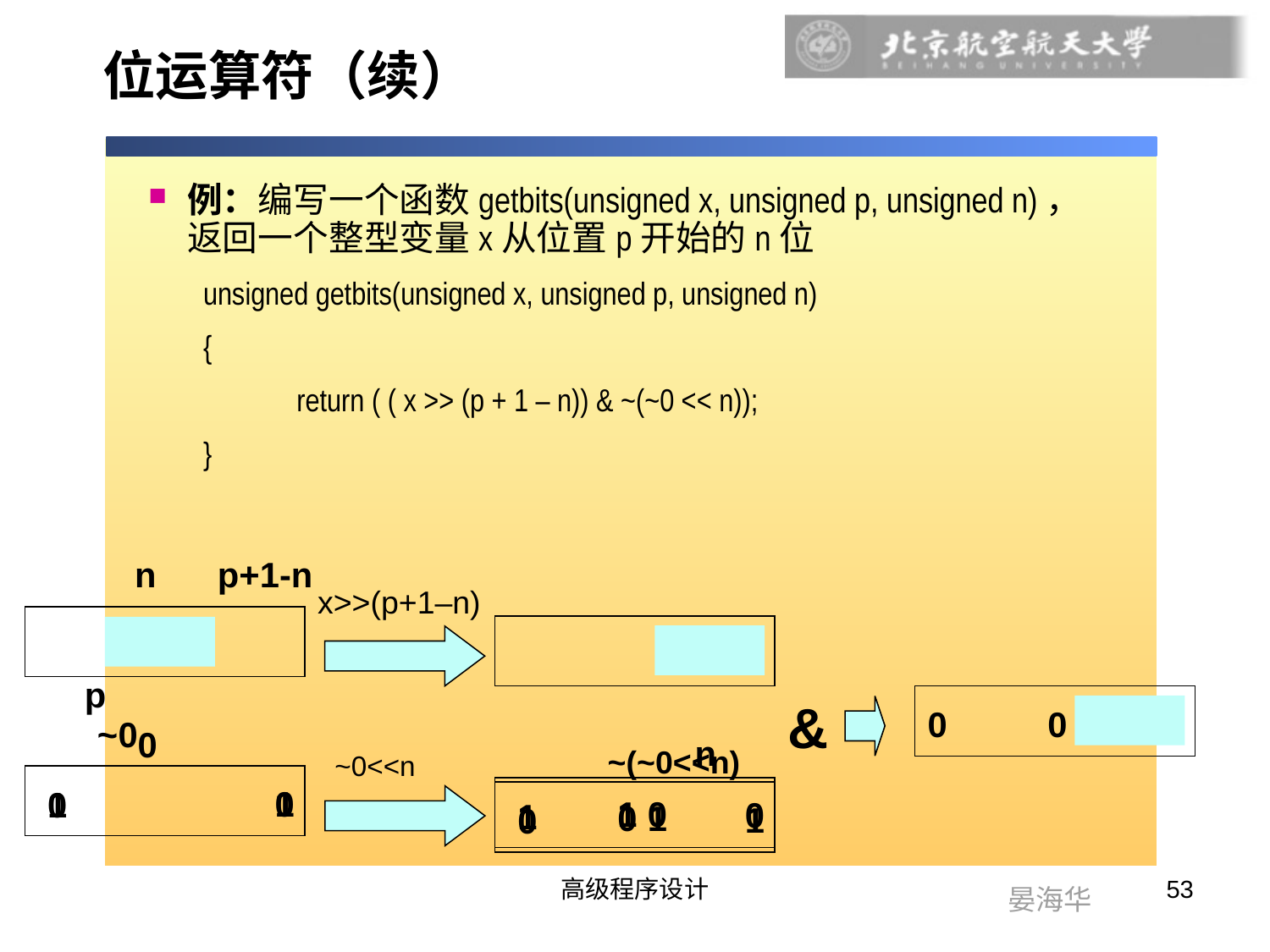

# 位运算符（续）
例：编写一个函数getbits(unsigned x, unsigned p, unsigned n)，返回一个整型变量x从位置p开始的n位
unsigned getbits(unsigned x, unsigned p, unsigned n)
{
             return ( ( x >> (p + 1 – n)) & ~(~0 << n));
}
n

p
p+1-n
x>>(p+1–n)

&

0
0

~0

1
1
0

0
0
n

0
1
1
0
~(~0<<n)

1
0
0
1
~0<<n

高级程序设计
53